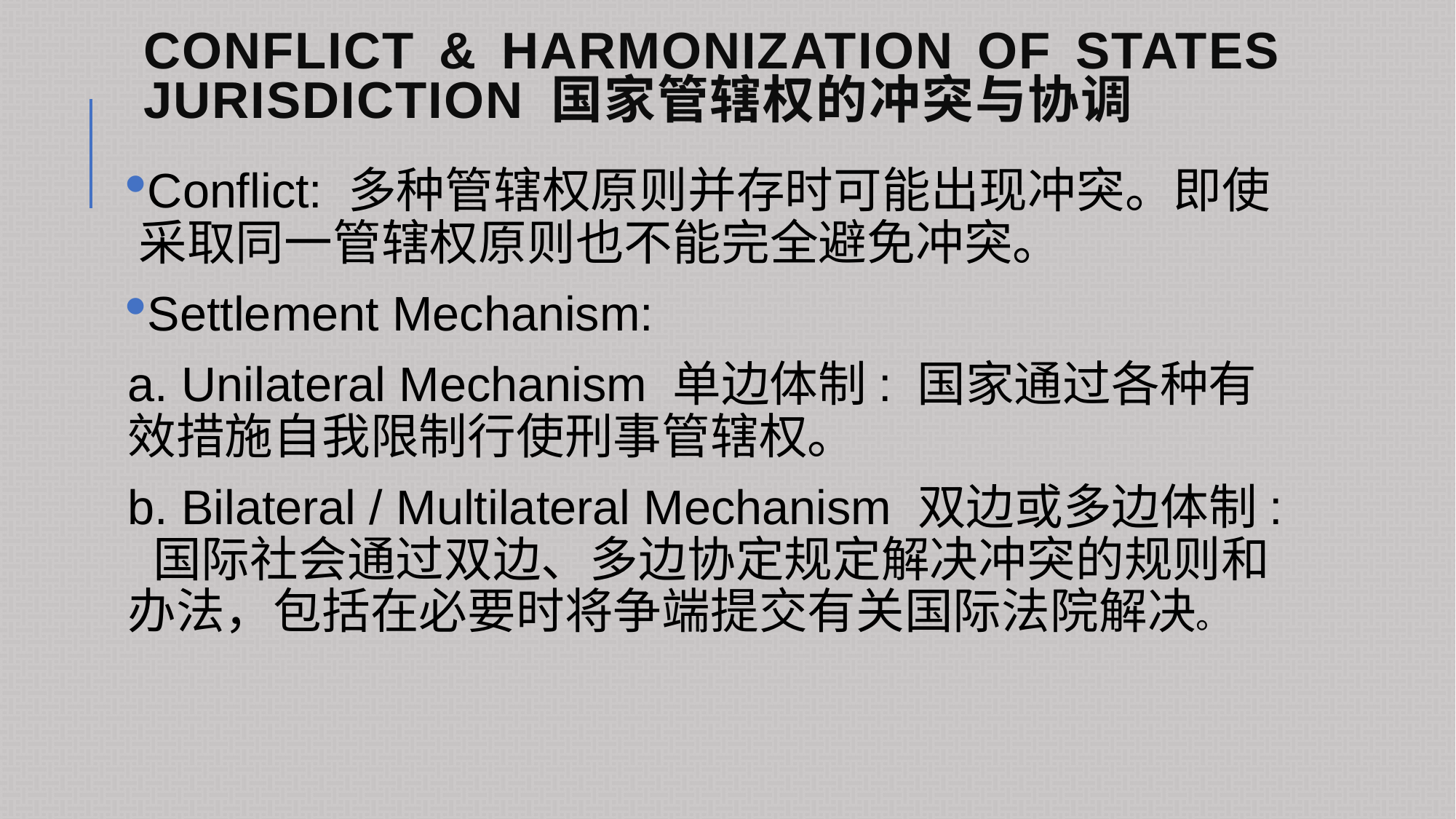

# Conflict & Harmonization of States Jurisdiction 国家管辖权的冲突与协调
Conflict: 多种管辖权原则并存时可能出现冲突。即使采取同一管辖权原则也不能完全避免冲突。
Settlement Mechanism:
a. Unilateral Mechanism 单边体制: 国家通过各种有效措施自我限制行使刑事管辖权。
b. Bilateral / Multilateral Mechanism 双边或多边体制: 国际社会通过双边、多边协定规定解决冲突的规则和办法，包括在必要时将争端提交有关国际法院解决。